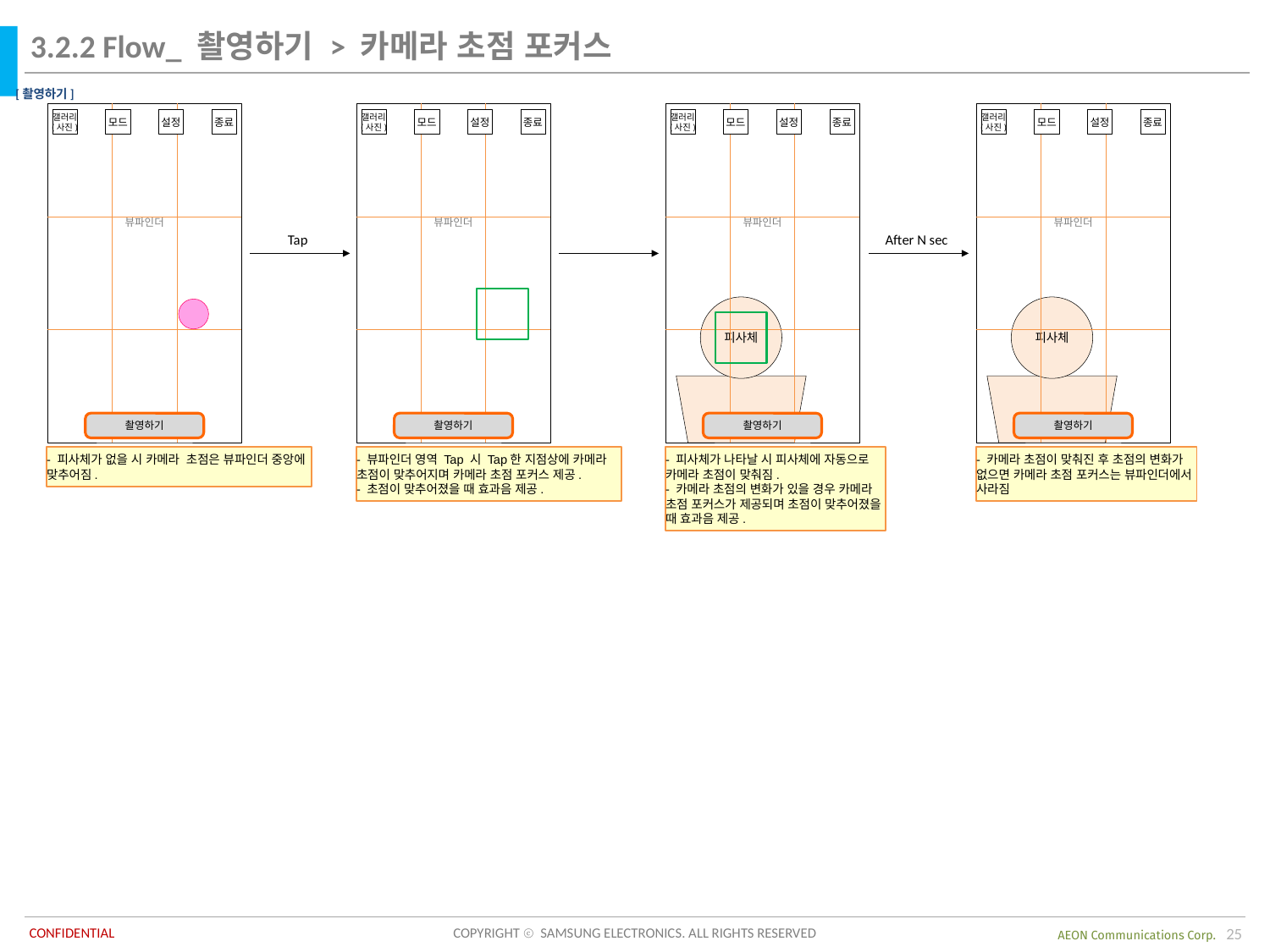

3.2.2 Flow_ 촬영하기 > 카메라 초점 포커스
[촬영하기]
뷰파인더

갤러리
(사진)
모드
설정
종료
촬영하기
뷰파인더

갤러리
(사진)
모드
설정
종료
촬영하기
뷰파인더

갤러리
(사진)
모드
설정
종료
촬영하기
뷰파인더

갤러리
(사진)
모드
설정
종료
촬영하기
Tap
After N sec

피사체

피사체

- 피사체가 없을 시 카메라  초점은 뷰파인더 중앙에 맞추어짐.
- 뷰파인더 영역 Tap 시 Tap한 지점상에 카메라 초점이 맞추어지며 카메라 초점 포커스 제공.
- 초점이 맞추어졌을 때 효과음 제공.
- 피사체가 나타날 시 피사체에 자동으로 카메라 초점이 맞춰짐.
- 카메라 초점의 변화가 있을 경우 카메라 초점 포커스가 제공되며 초점이 맞추어졌을 때 효과음 제공.
- 카메라 초점이 맞춰진 후 초점의 변화가 없으면 카메라 초점 포커스는 뷰파인더에서 사라짐
25